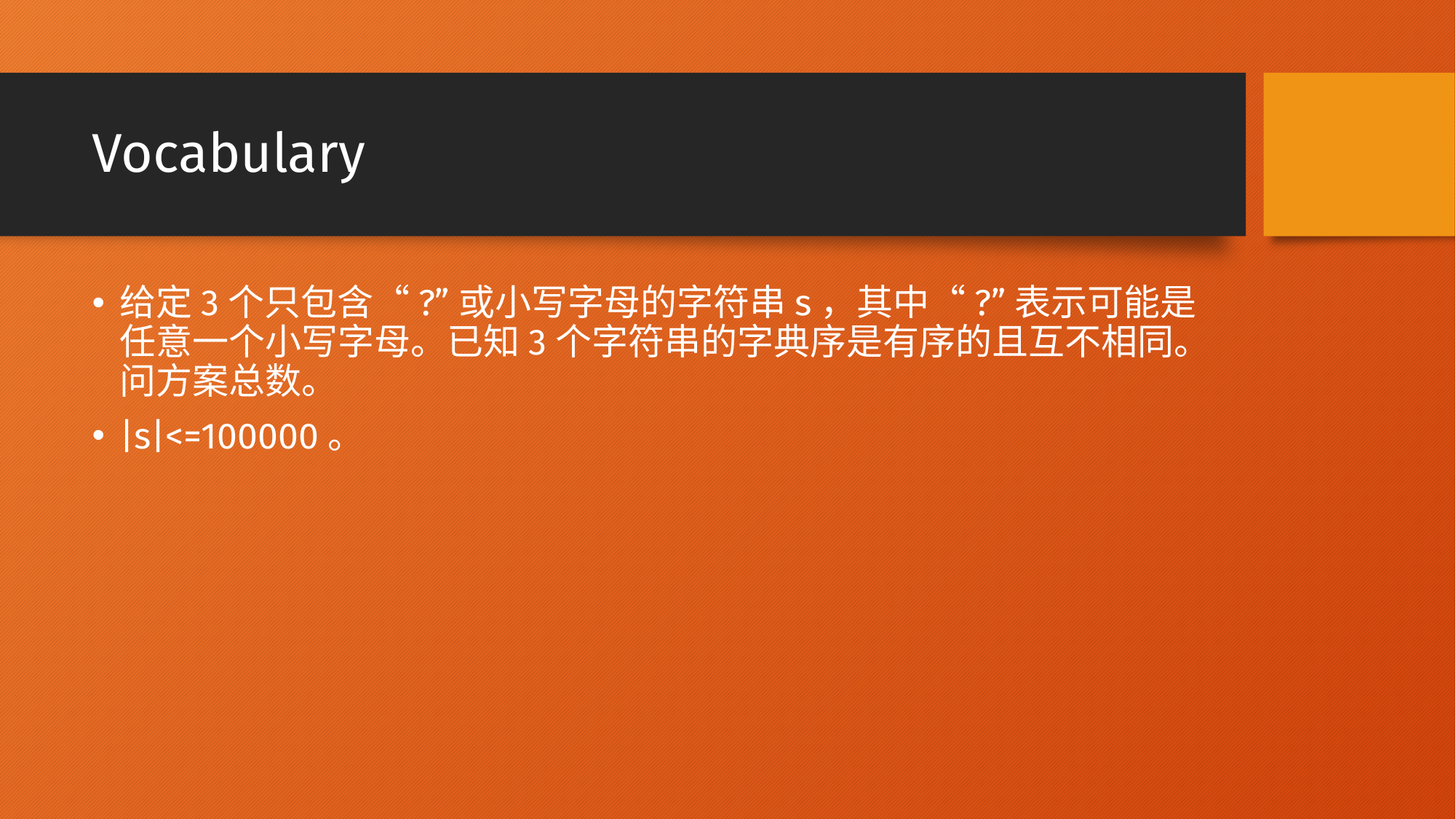

# Vocabulary
给定3个只包含“?”或小写字母的字符串s，其中“?”表示可能是任意一个小写字母。已知3个字符串的字典序是有序的且互不相同。问方案总数。
|s|<=100000。